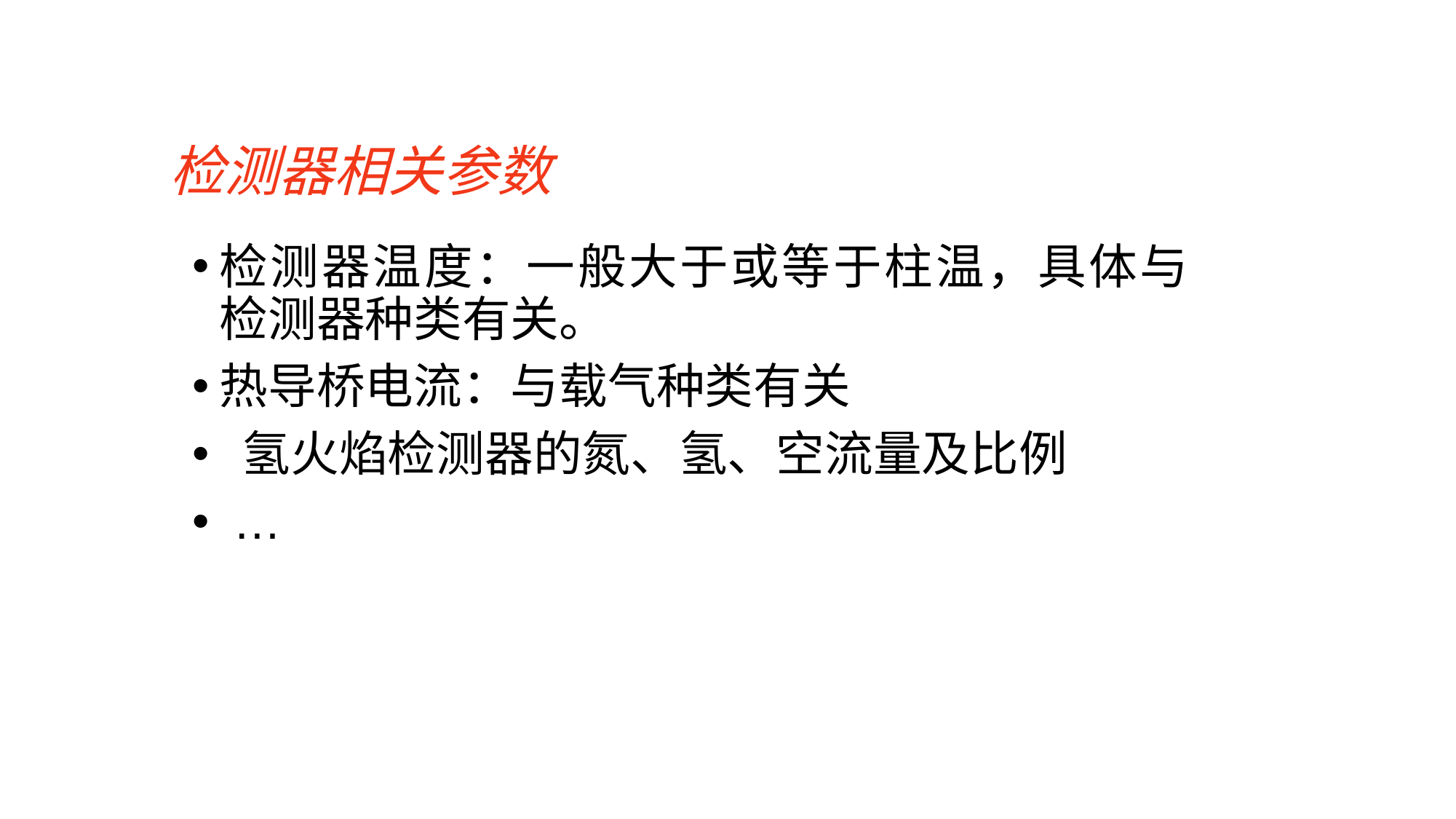

检测器相关参数
检测器温度：一般大于或等于柱温，具体与检测器种类有关。
热导桥电流：与载气种类有关
 氢火焰检测器的氮、氢、空流量及比例
 …